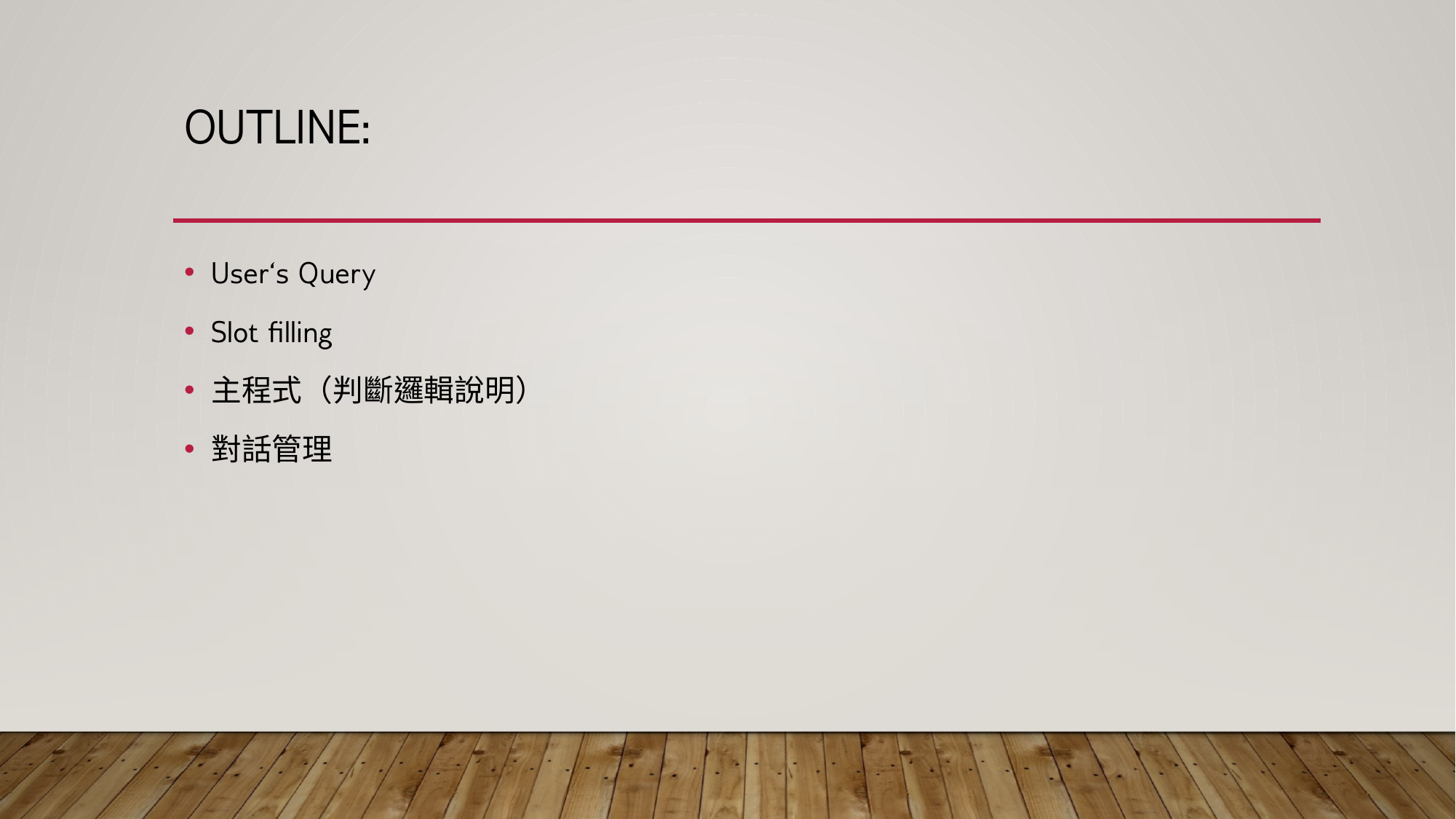

# Outline:
User‘s Query
Slot filling
主程式（判斷邏輯說明）
對話管理